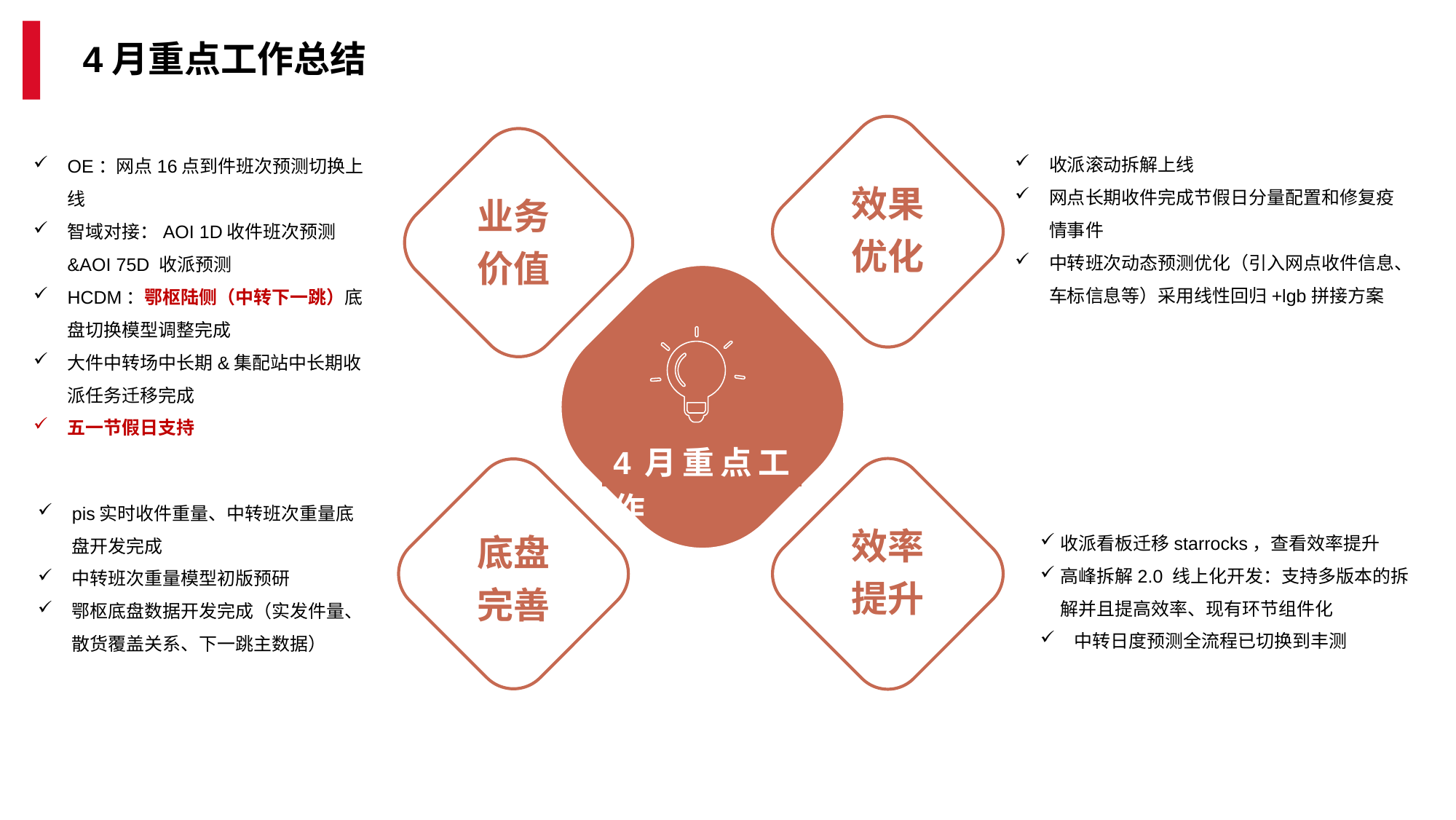

4月重点工作总结
收派滚动拆解上线
网点长期收件完成节假日分量配置和修复疫情事件
中转班次动态预测优化（引入网点收件信息、车标信息等）采用线性回归+lgb拼接方案
OE：网点16点到件班次预测切换上线
智域对接：AOI 1D收件班次预测&AOI 75D 收派预测
HCDM：鄂枢陆侧（中转下一跳）底盘切换模型调整完成
大件中转场中长期&集配站中长期收派任务迁移完成
五一节假日支持

效果优化

业务价值

4月重点工作

底盘完善

效率提升
pis实时收件重量、中转班次重量底盘开发完成
中转班次重量模型初版预研
鄂枢底盘数据开发完成（实发件量、散货覆盖关系、下一跳主数据）
收派看板迁移starrocks，查看效率提升
高峰拆解2.0 线上化开发：支持多版本的拆
    解并且提高效率、现有环节组件化
中转日度预测全流程已切换到丰测